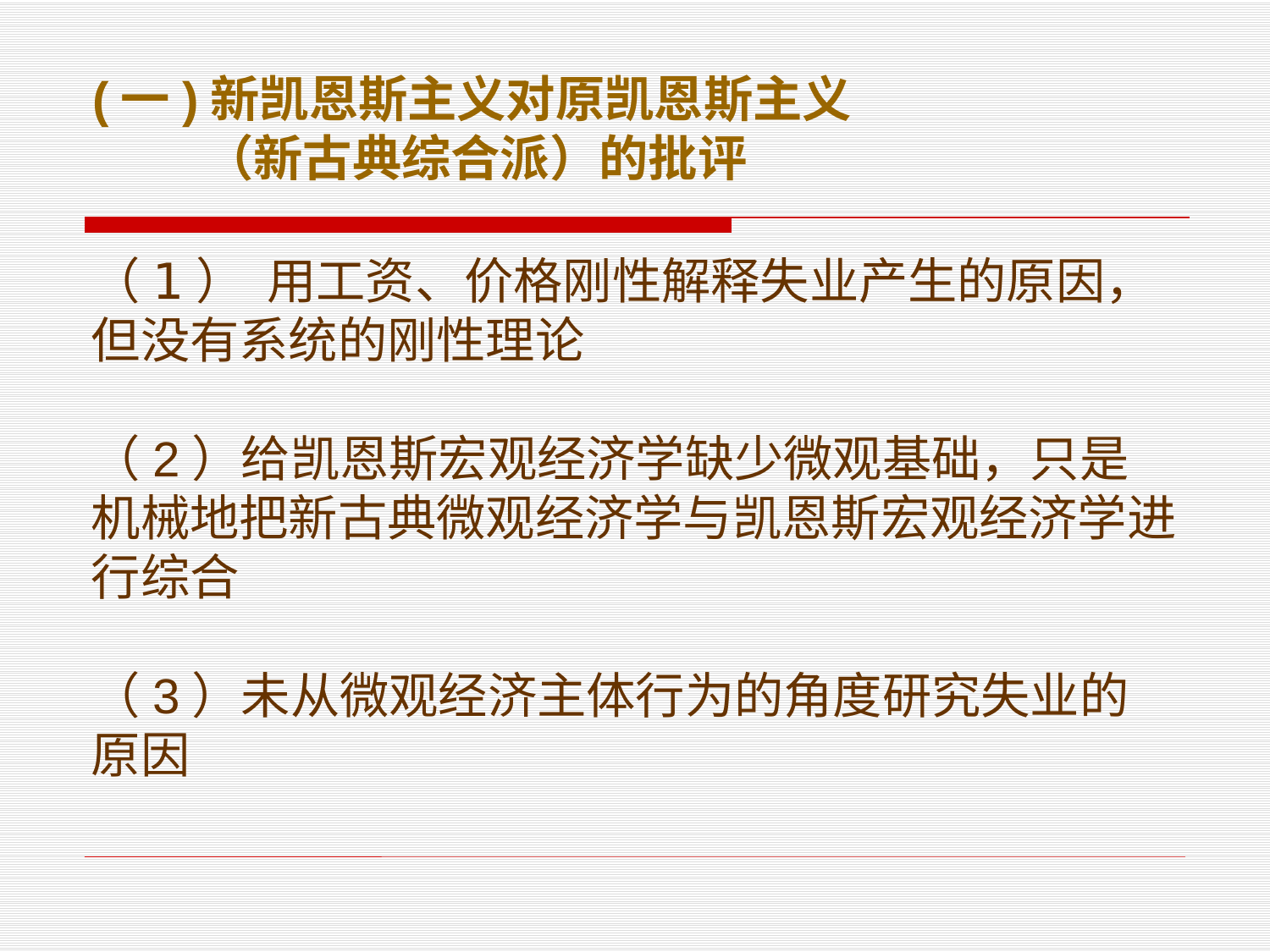

(一)新凯恩斯主义对原凯恩斯主义
          （新古典综合派）的批评
（1）  用工资、价格刚性解释失业产生的原因， 但没有系统的刚性理论

（2）给凯恩斯宏观经济学缺少微观基础，只是机械地把新古典微观经济学与凯恩斯宏观经济学进行综合

（3）未从微观经济主体行为的角度研究失业的原因